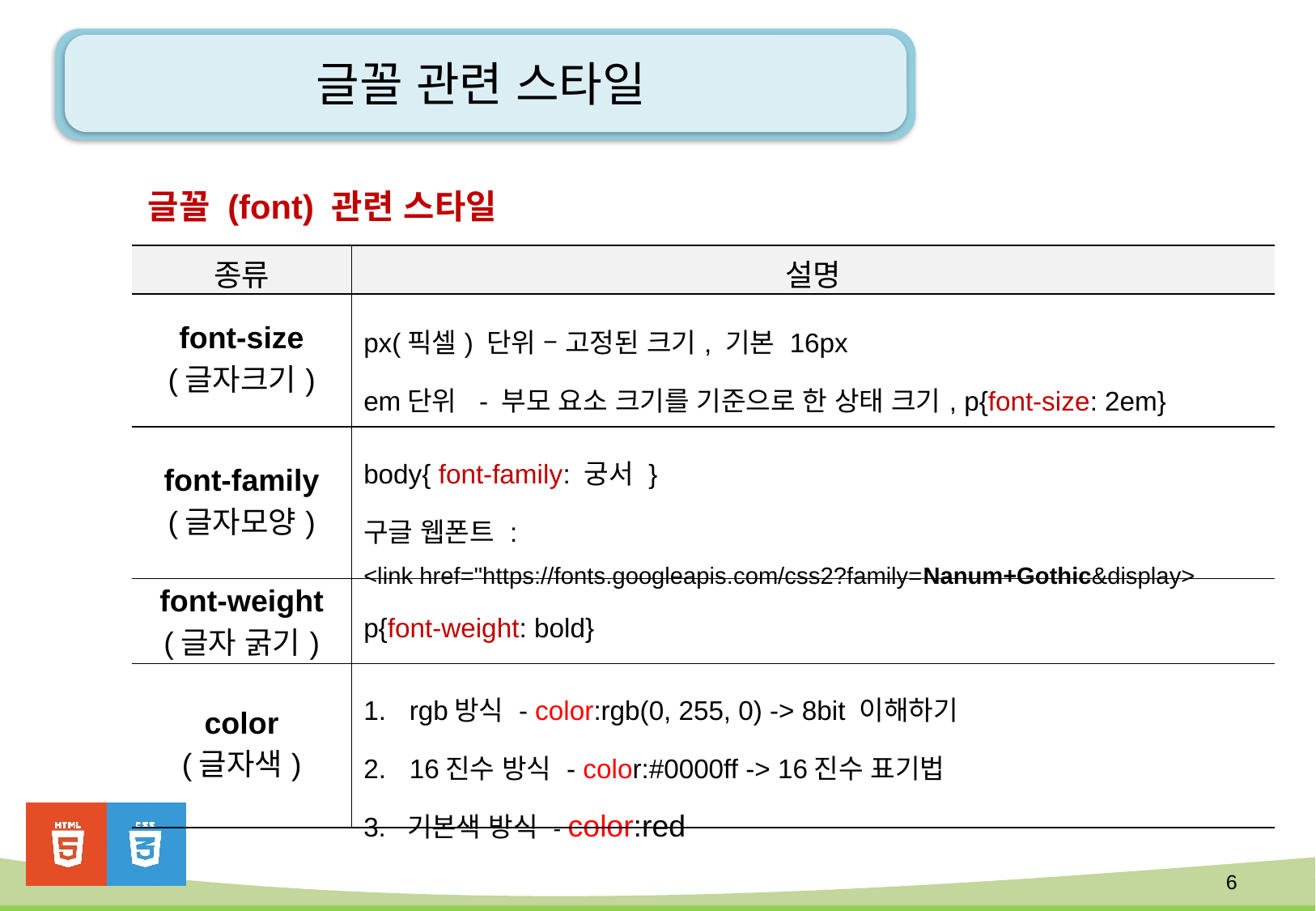

# 글꼴 관련 스타일
글꼴 (font) 관련 스타일
| 종류 | 설명 |
| --- | --- |
| font-size (글자크기) | px(픽셀) 단위 – 고정된 크기, 기본 16px em단위 - 부모 요소 크기를 기준으로 한 상태 크기, p{font-size: 2em} |
| font-family (글자모양) | body{ font-family: 궁서 } 구글 웹폰트 : <link href="https://fonts.googleapis.com/css2?family=Nanum+Gothic&display> |
| font-weight (글자 굵기) | p{font-weight: bold} |
| color (글자색) | rgb방식 - color:rgb(0, 255, 0) -> 8bit 이해하기 16진수 방식 - color:#0000ff -> 16진수 표기법 3. 기본색 방식 - color:red |
6